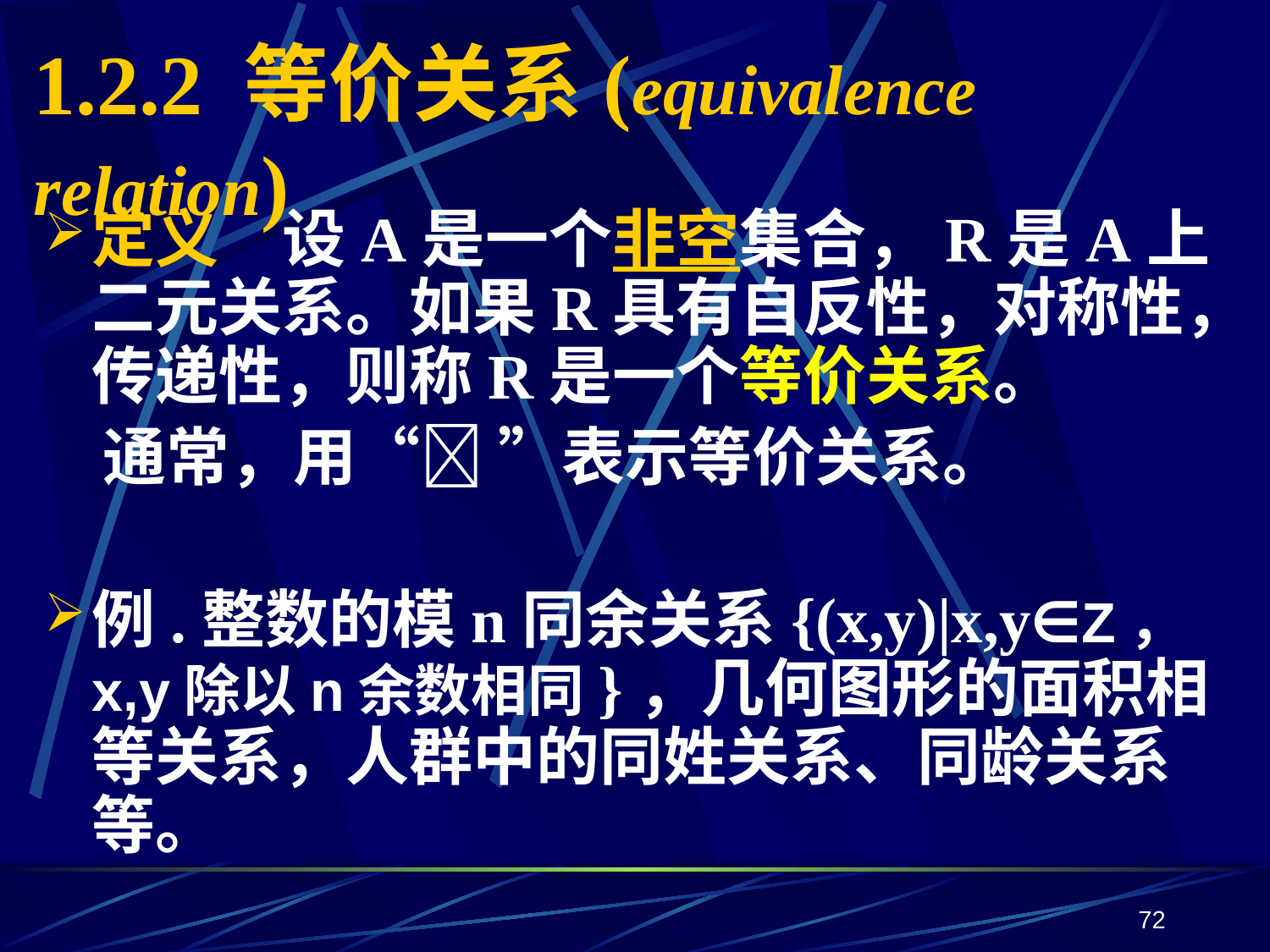

# 1.2.2 等价关系(equivalence relation)
定义　设A是一个非空集合，R是A上二元关系。如果R具有自反性，对称性，传递性，则称R是一个等价关系。
   通常，用“≅ ”表示等价关系。

例.整数的模n同余关系{(x,y)|x,y∈Z，x,y除以n余数相同}，几何图形的面积相等关系，人群中的同姓关系、同龄关系等。
72